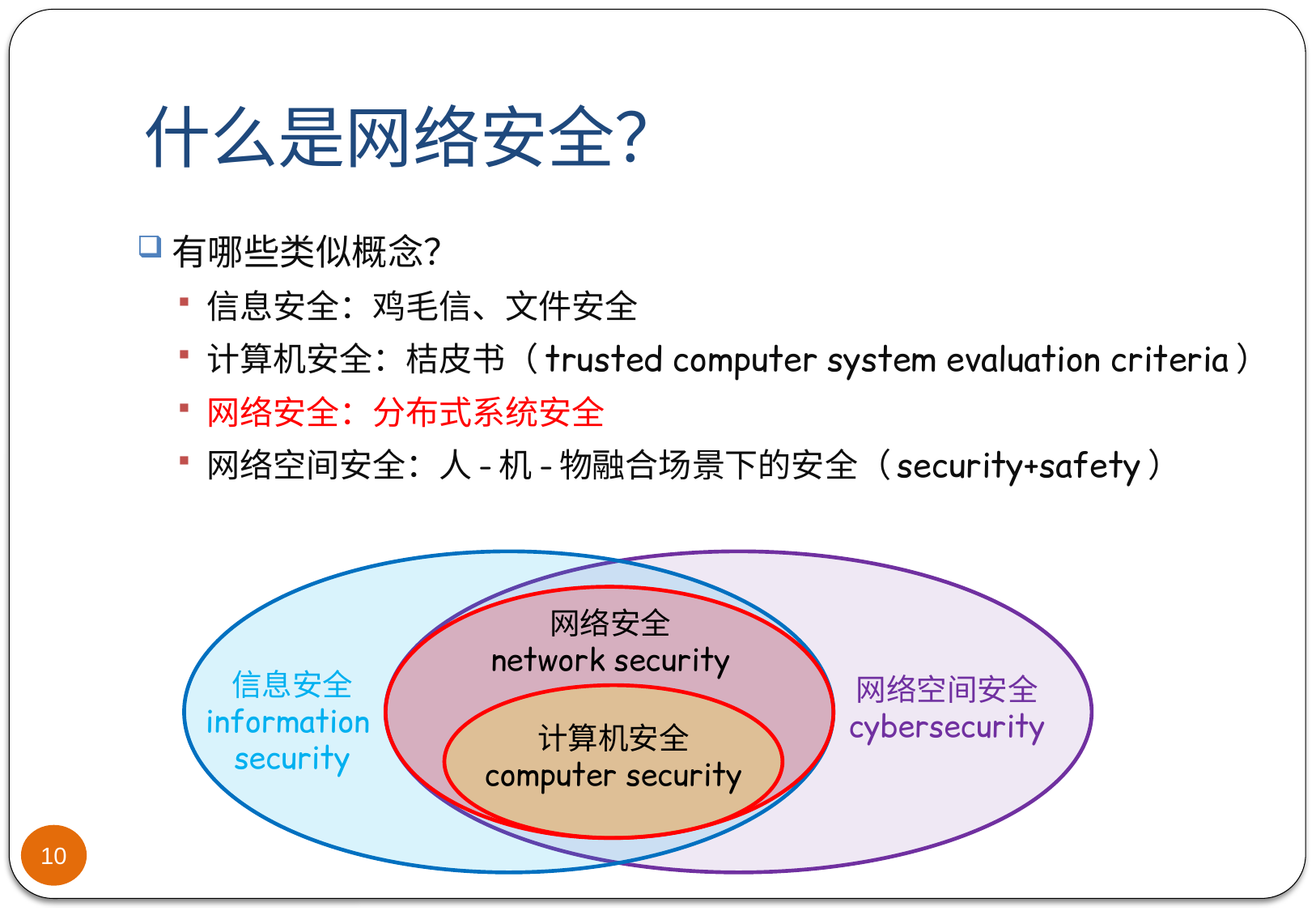

# 什么是网络安全？
有哪些类似概念？
信息安全：鸡毛信、文件安全
计算机安全：桔皮书（trusted computer system evaluation criteria）
网络安全：分布式系统安全
网络空间安全：人-机-物融合场景下的安全（security+safety）

信息安全
information
security

网络安全
network security
网络空间安全
cybersecurity

计算机安全
computer security
10